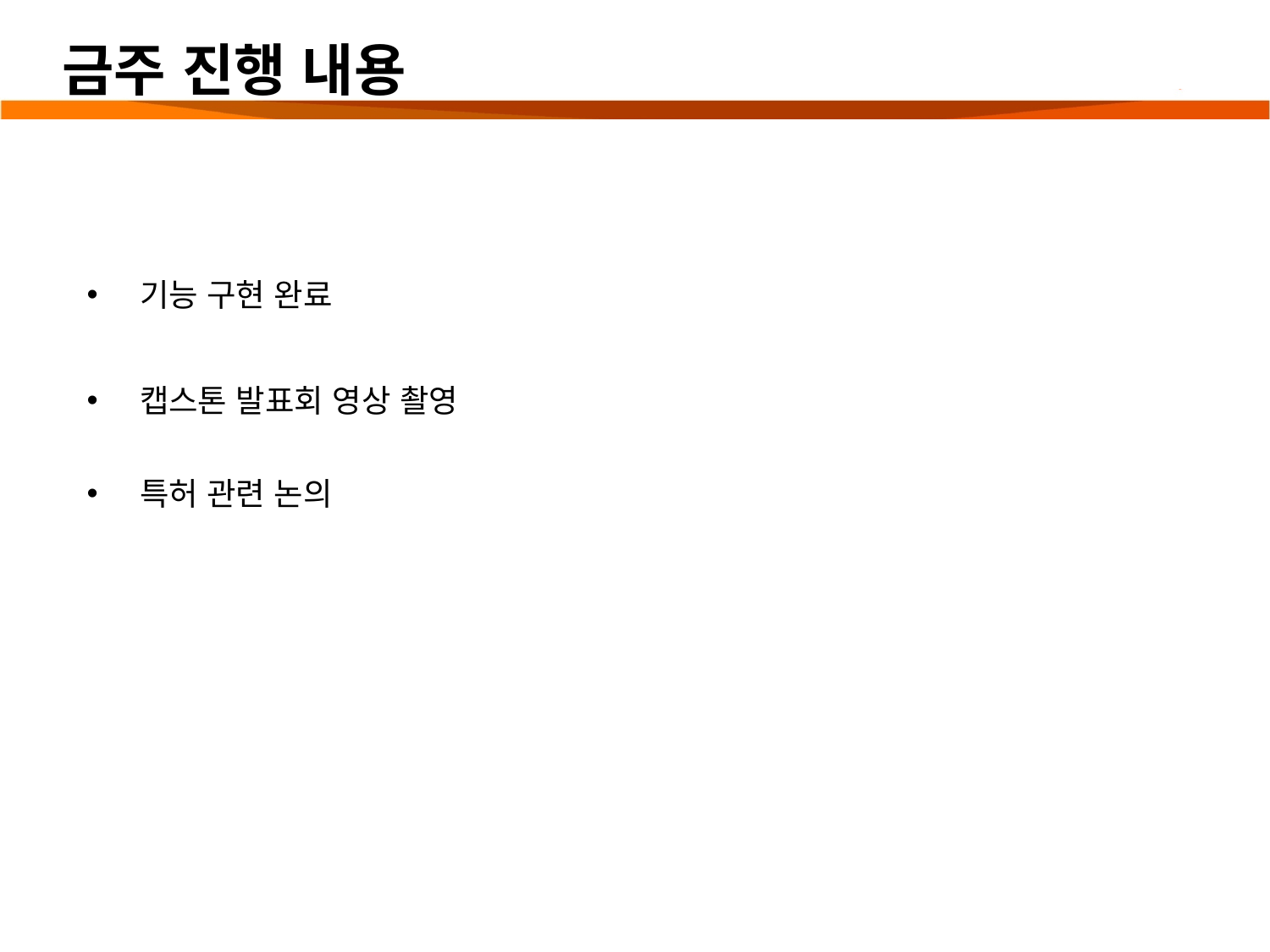

# 금주 진행 내용
기능 구현 완료

캡스톤 발표회 영상 촬영

특허 관련 논의